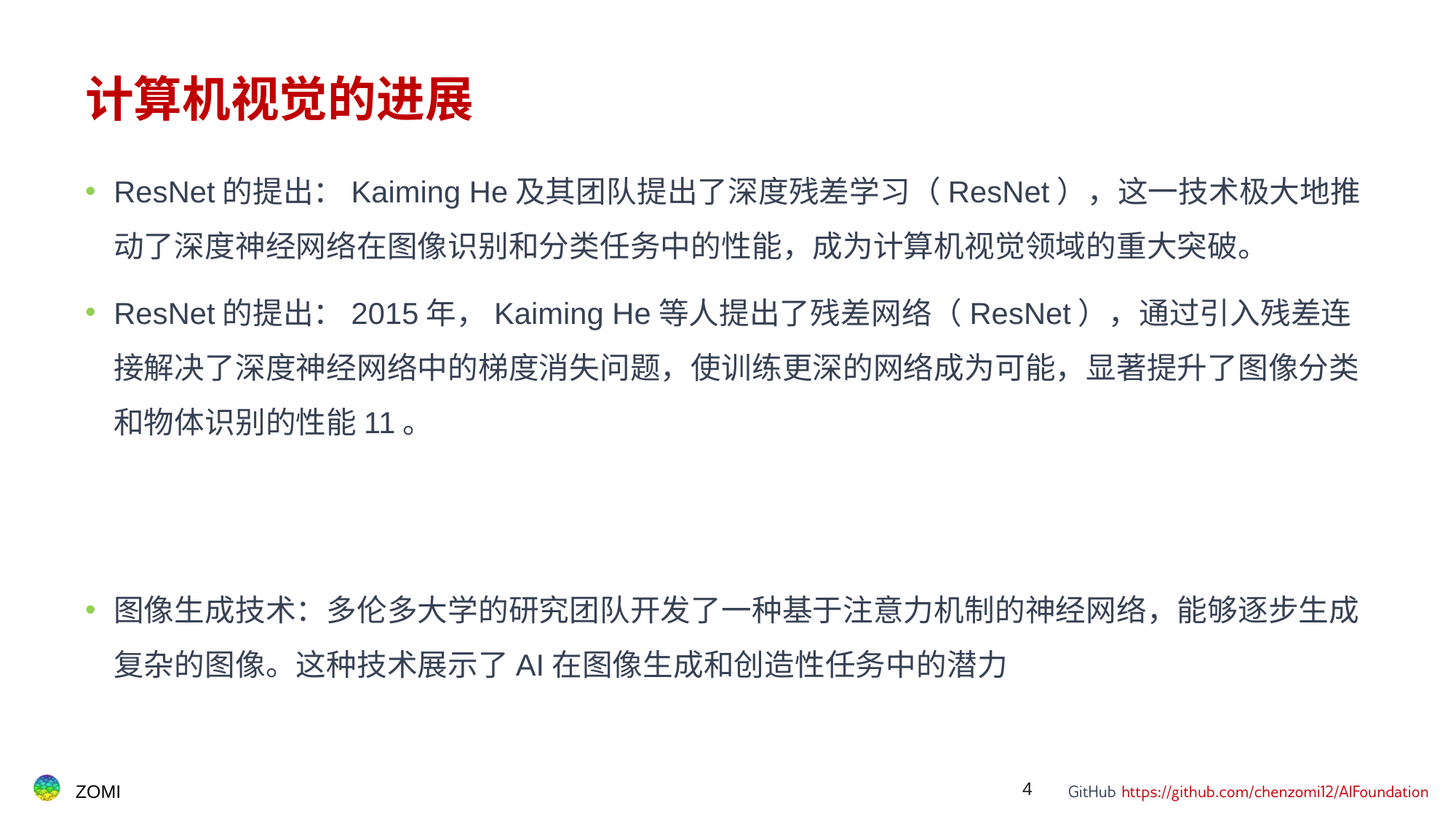

# 计算机视觉的进展
ResNet的提出：Kaiming He及其团队提出了深度残差学习（ResNet），这一技术极大地推动了深度神经网络在图像识别和分类任务中的性能，成为计算机视觉领域的重大突破。
ResNet的提出：2015年，Kaiming He等人提出了残差网络（ResNet），通过引入残差连接解决了深度神经网络中的梯度消失问题，使训练更深的网络成为可能，显著提升了图像分类和物体识别的性能11。

图像生成技术：多伦多大学的研究团队开发了一种基于注意力机制的神经网络，能够逐步生成复杂的图像。这种技术展示了AI在图像生成和创造性任务中的潜力